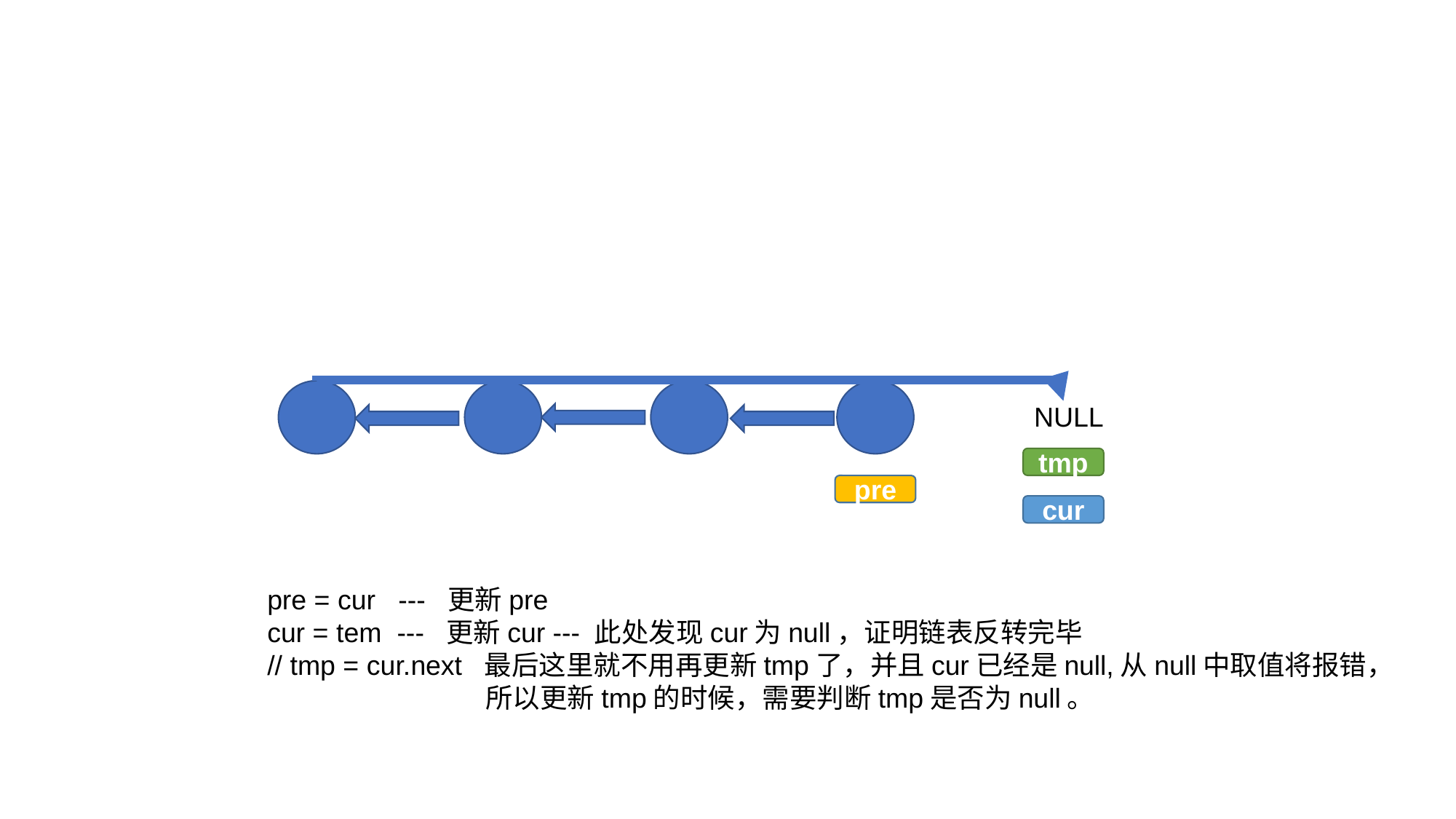

NULL

tmp
pre
cur
pre = cur   ---  更新pre
cur = tem  ---  更新cur --- 此处发现cur为null，证明链表反转完毕
// tmp = cur.next  最后这里就不用再更新tmp了，并且cur已经是null,从null中取值将报错，
		所以更新tmp的时候，需要判断tmp是否为null。